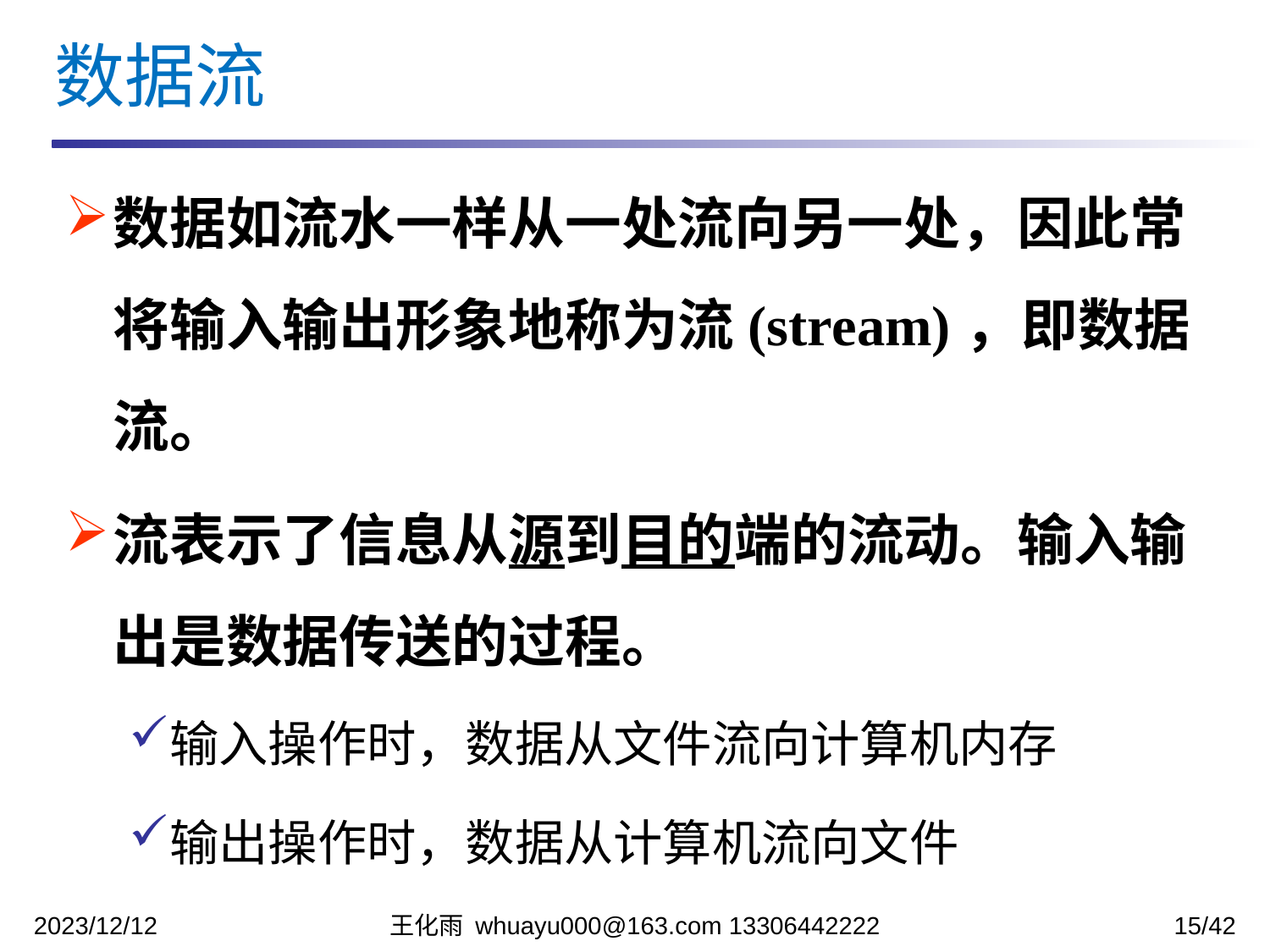

数据流
数据如流水一样从一处流向另一处，因此常将输入输出形象地称为流(stream)，即数据流。
流表示了信息从源到目的端的流动。输入输出是数据传送的过程。
输入操作时，数据从文件流向计算机内存
输出操作时，数据从计算机流向文件
2023/12/12
王化雨 whuayu000@163.com 13306442222
15/42